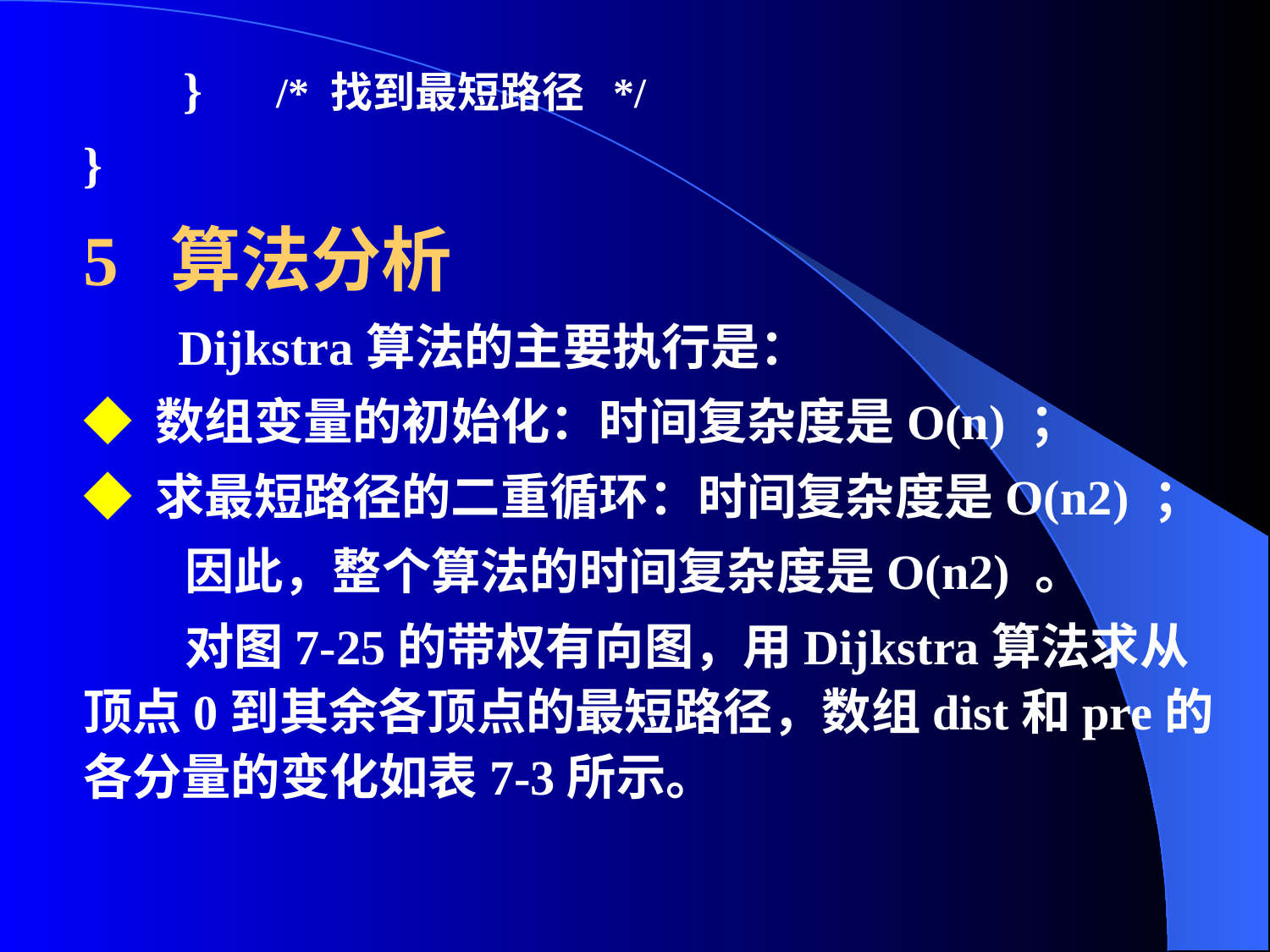

}      /* 找到最短路径  */
}
5  算法分析
         Dijkstra算法的主要执行是：
◆ 数组变量的初始化：时间复杂度是O(n) ；
◆ 求最短路径的二重循环：时间复杂度是O(n2) ；
        因此，整个算法的时间复杂度是O(n2) 。
        对图7-25的带权有向图，用Dijkstra算法求从顶点0到其余各顶点的最短路径，数组dist和pre的各分量的变化如表7-3所示。